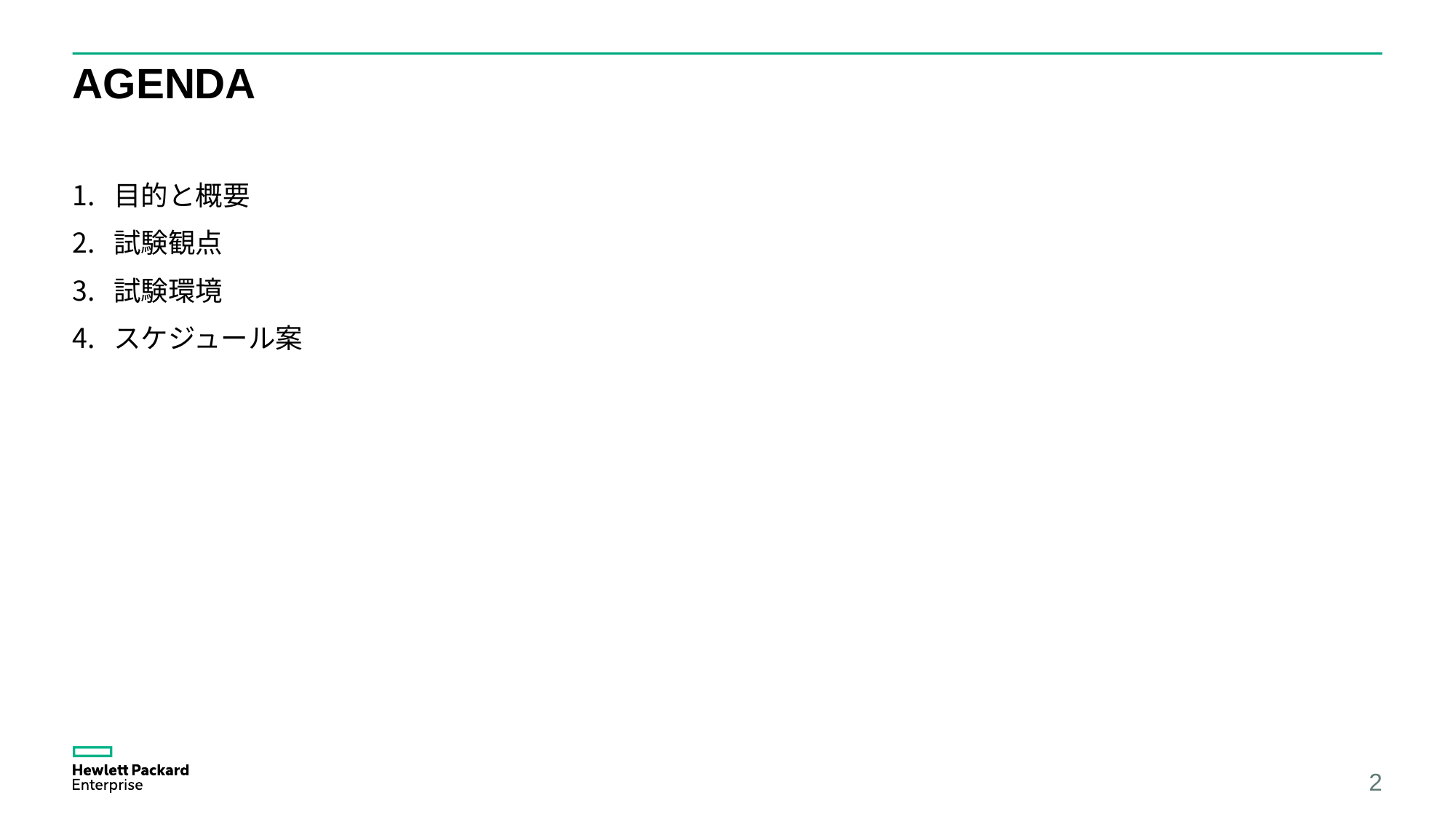

# AGENDA
目的と概要
試験観点
試験環境
スケジュール案
2